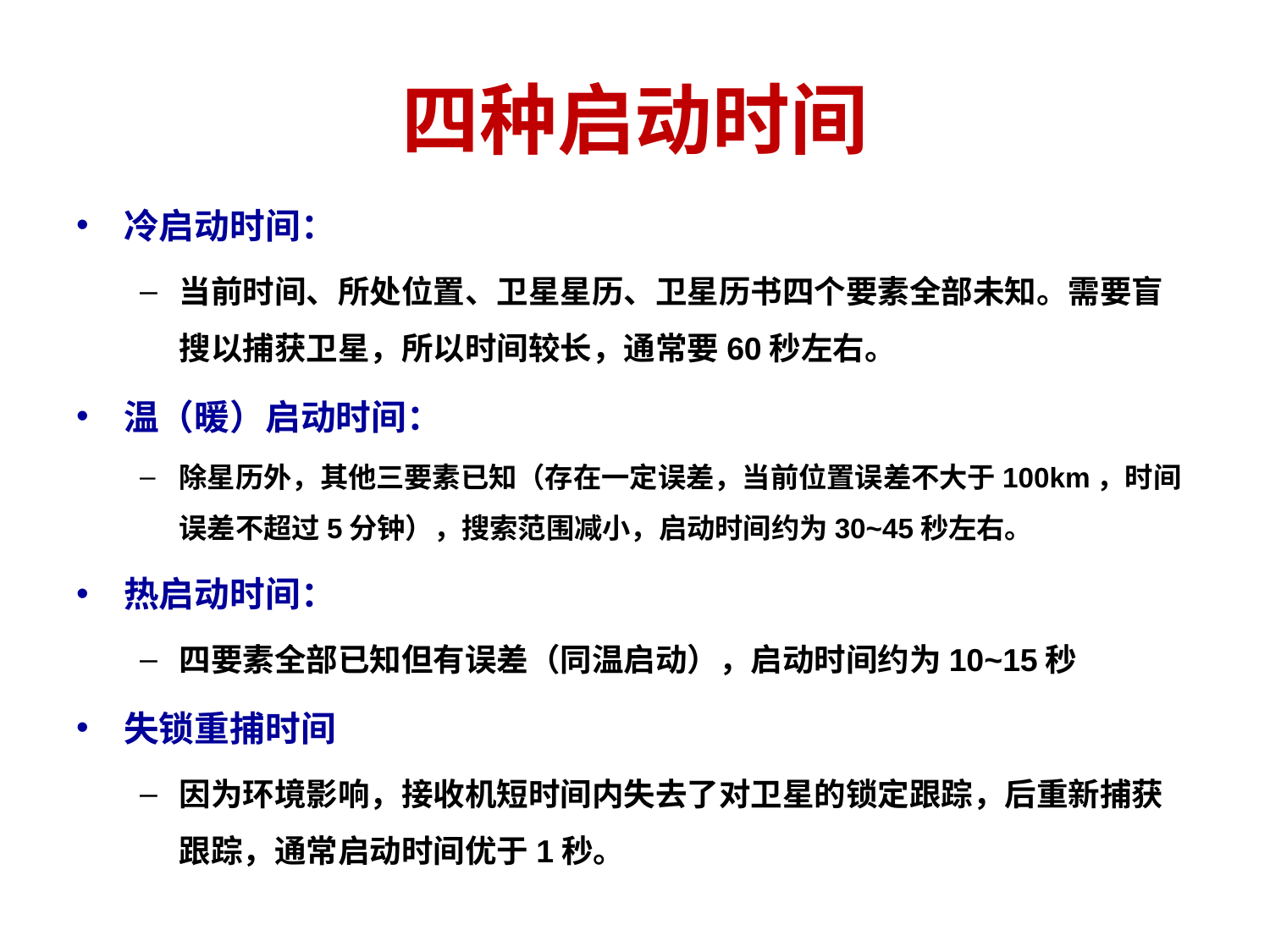

# 四种启动时间
冷启动时间：
当前时间、所处位置、卫星星历、卫星历书四个要素全部未知。需要盲搜以捕获卫星，所以时间较长，通常要60秒左右。
温（暖）启动时间：
除星历外，其他三要素已知（存在一定误差，当前位置误差不大于100km，时间误差不超过5分钟），搜索范围减小，启动时间约为30~45秒左右。
热启动时间：
四要素全部已知但有误差（同温启动），启动时间约为10~15秒
失锁重捕时间
因为环境影响，接收机短时间内失去了对卫星的锁定跟踪，后重新捕获跟踪，通常启动时间优于1秒。